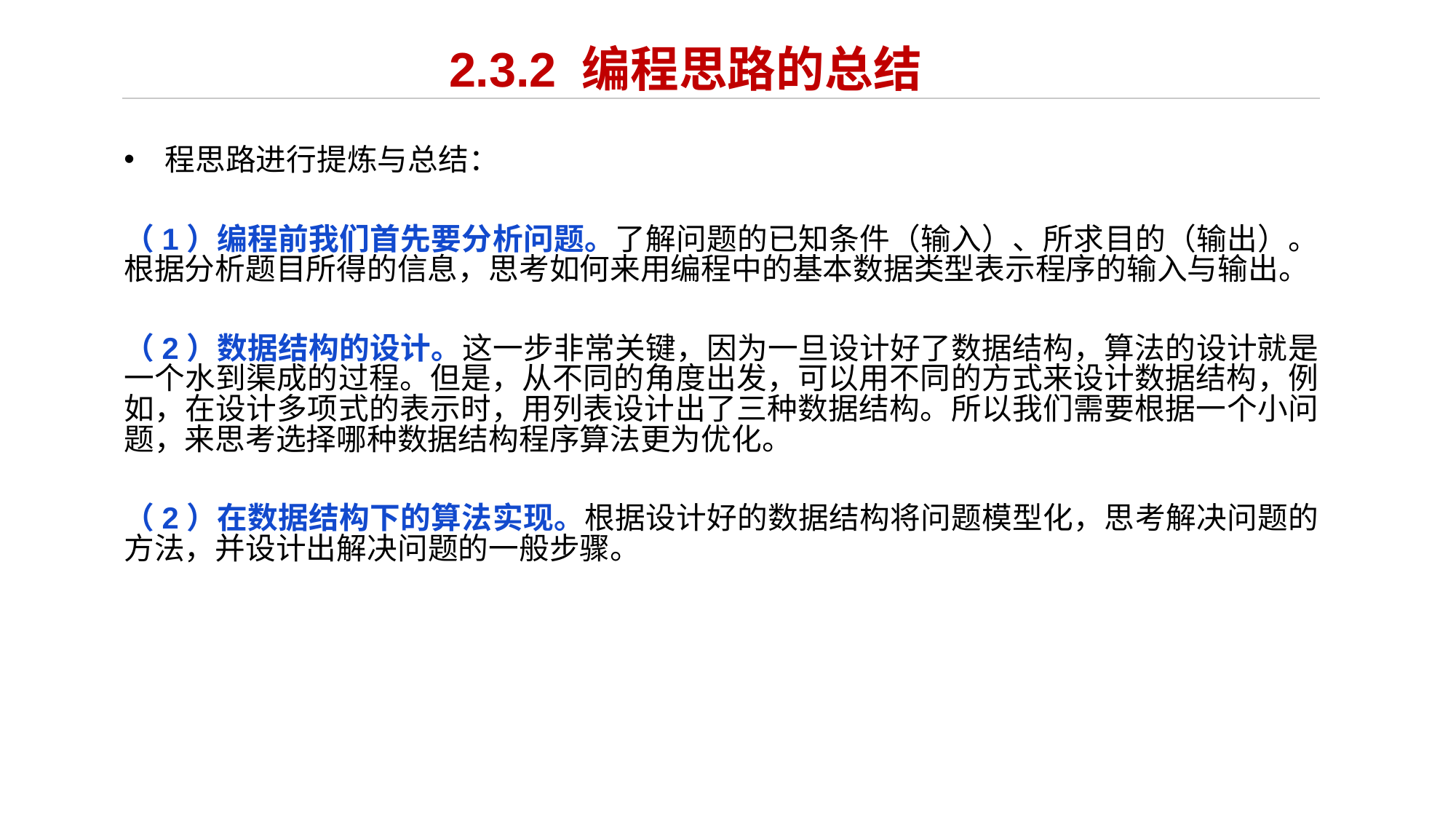

# 2.3.2 编程思路的总结
程思路进行提炼与总结：

（1）编程前我们首先要分析问题。了解问题的已知条件（输入）、所求目的（输出）。根据分析题目所得的信息，思考如何来用编程中的基本数据类型表示程序的输入与输出。

（2）数据结构的设计。这一步非常关键，因为一旦设计好了数据结构，算法的设计就是一个水到渠成的过程。但是，从不同的角度出发，可以用不同的方式来设计数据结构，例如，在设计多项式的表示时，用列表设计出了三种数据结构。所以我们需要根据一个小问题，来思考选择哪种数据结构程序算法更为优化。

（2）在数据结构下的算法实现。根据设计好的数据结构将问题模型化，思考解决问题的方法，并设计出解决问题的一般步骤。